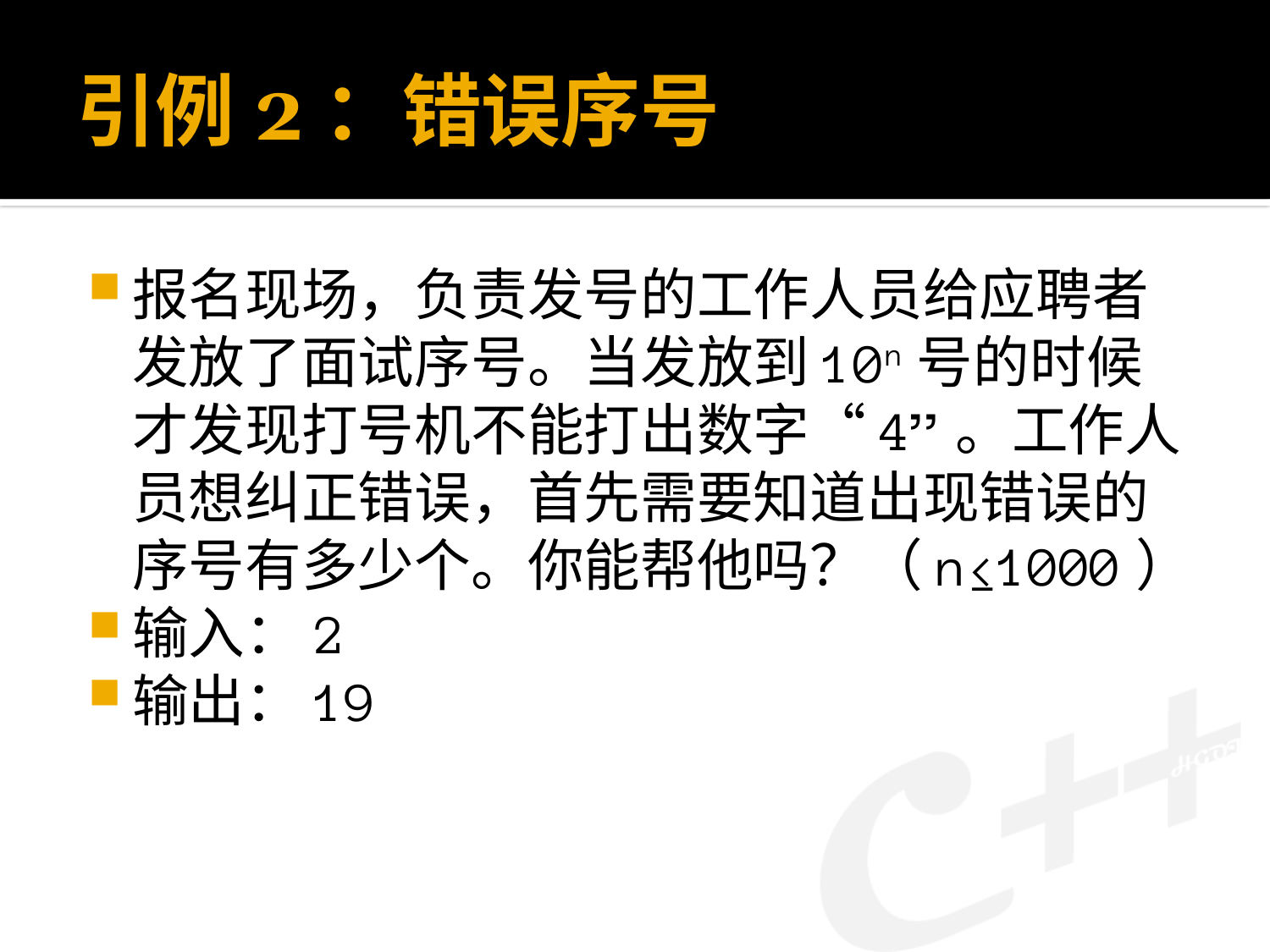

# 引例2：错误序号
报名现场，负责发号的工作人员给应聘者发放了面试序号。当发放到10n号的时候才发现打号机不能打出数字“4”。工作人员想纠正错误，首先需要知道出现错误的序号有多少个。你能帮他吗？（n≤1000）
输入：2
输出：19